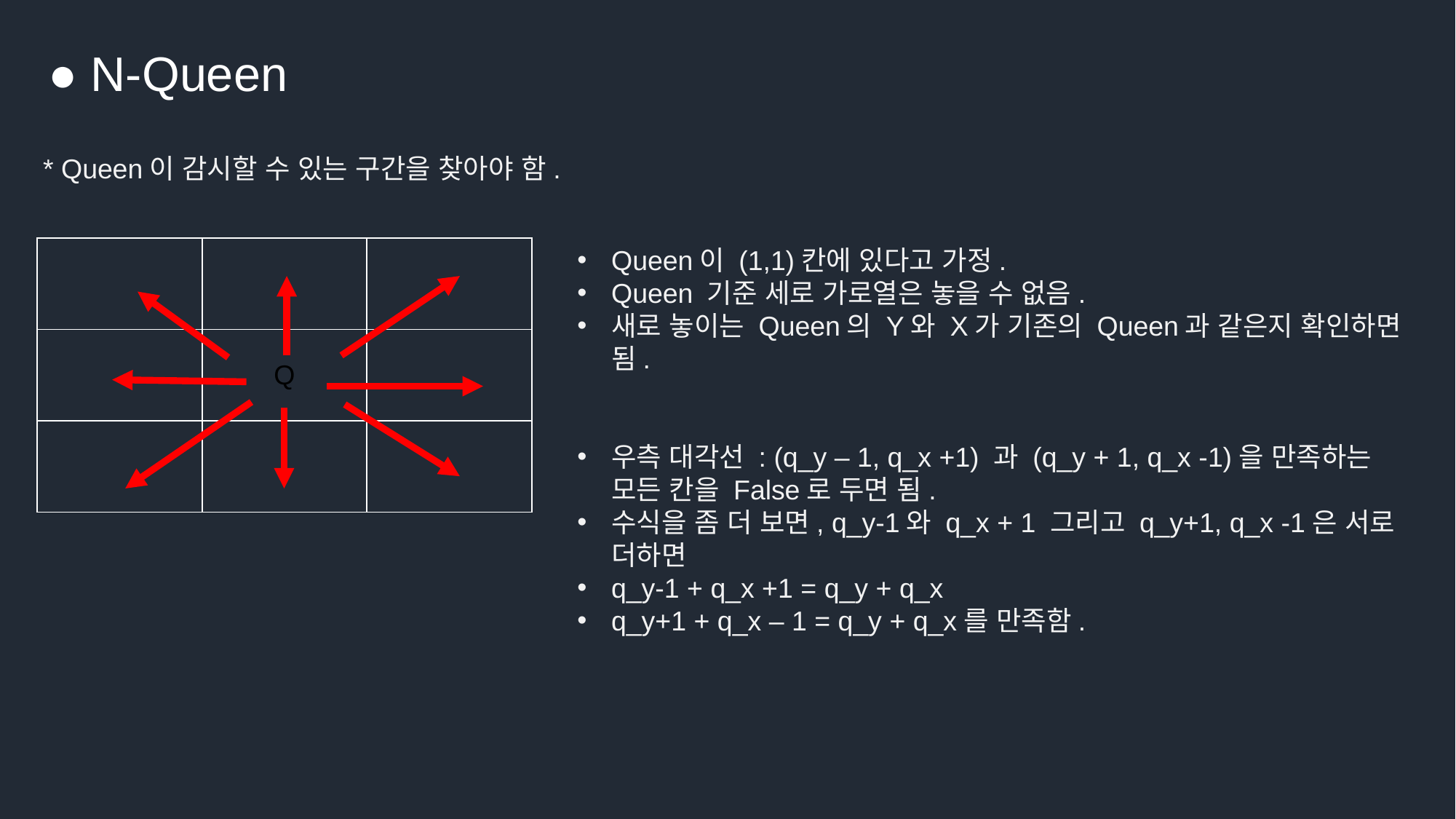

● N-Queen
* Queen이 감시할 수 있는 구간을 찾아야 함.
Queen이 (1,1)칸에 있다고 가정.
Queen 기준 세로 가로열은 놓을 수 없음.
새로 놓이는 Queen의 Y와 X가 기존의 Queen과 같은지 확인하면 됨.

우측 대각선 : (q_y – 1, q_x +1) 과 (q_y + 1, q_x -1)을 만족하는 모든 칸을 False로 두면 됨.
수식을 좀 더 보면, q_y-1와 q_x + 1 그리고 q_y+1, q_x -1은 서로 더하면
q_y-1 + q_x +1 = q_y + q_x
q_y+1 + q_x – 1 = q_y + q_x를 만족함.

|  |  |  |
| --- | --- | --- |
|  | Q |  |
|  |  |  |